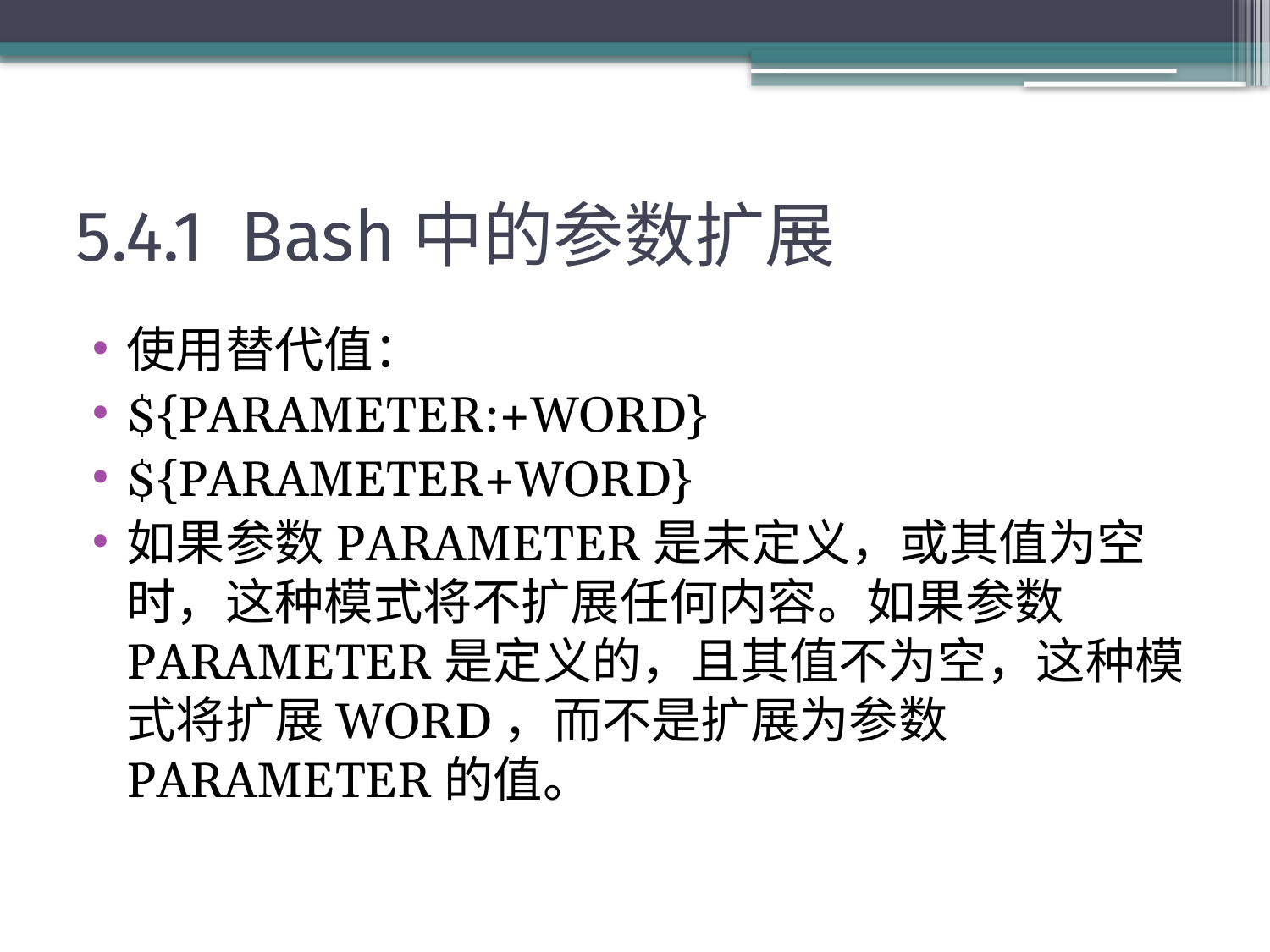

# 5.4.1  Bash中的参数扩展
使用替代值：
${PARAMETER:+WORD}
${PARAMETER+WORD}
如果参数PARAMETER是未定义，或其值为空时，这种模式将不扩展任何内容。如果参数PARAMETER是定义的，且其值不为空，这种模式将扩展WORD，而不是扩展为参数PARAMETER的值。